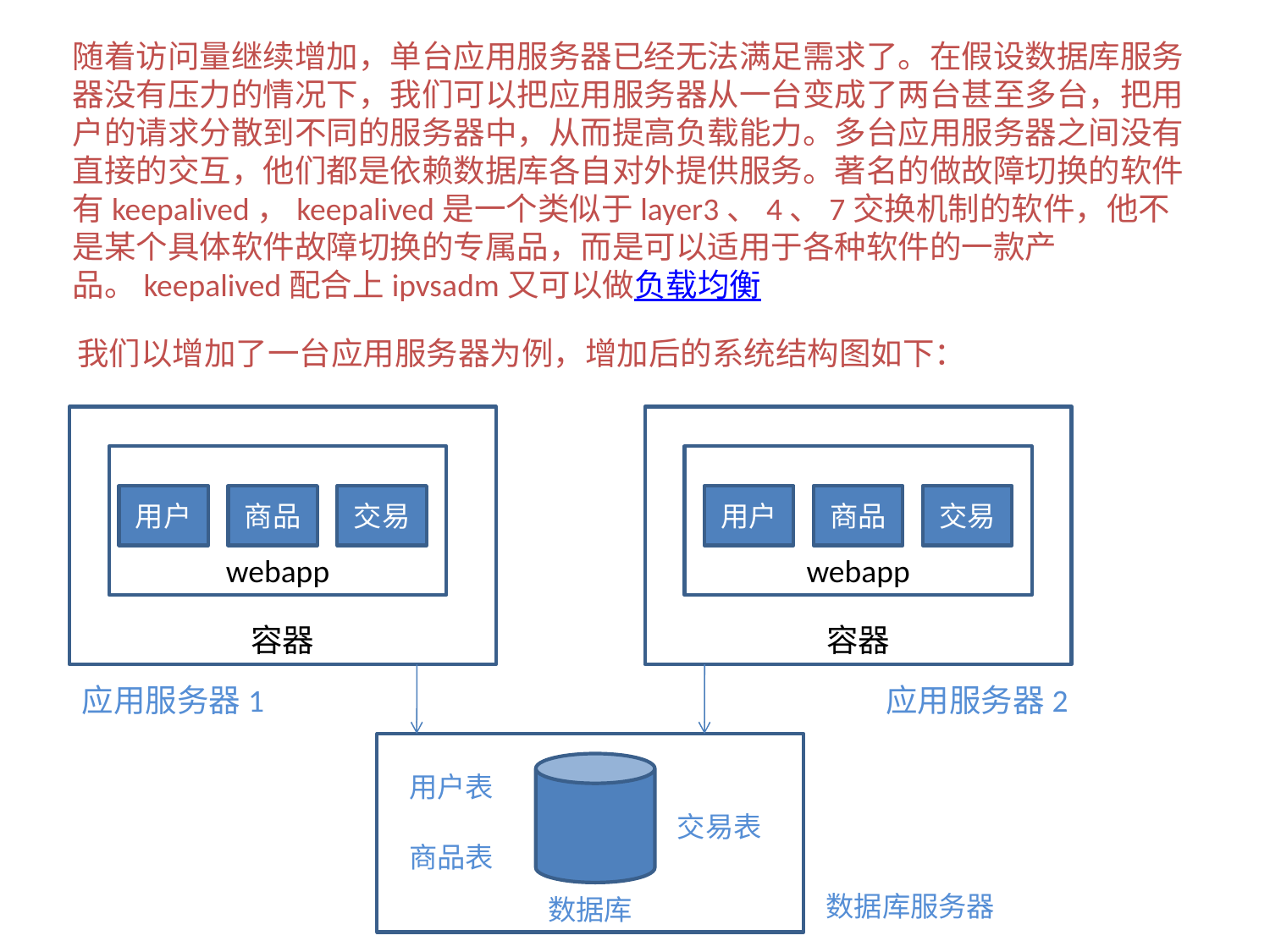

随着访问量继续增加，单台应用服务器已经无法满足需求了。在假设数据库服务器没有压力的情况下，我们可以把应用服务器从一台变成了两台甚至多台，把用户的请求分散到不同的服务器中，从而提高负载能力。多台应用服务器之间没有直接的交互，他们都是依赖数据库各自对外提供服务。著名的做故障切换的软件有keepalived，keepalived是一个类似于layer3、4、7交换机制的软件，他不是某个具体软件故障切换的专属品，而是可以适用于各种软件的一款产品。keepalived配合上ipvsadm又可以做负载均衡
我们以增加了一台应用服务器为例，增加后的系统结构图如下：
容器
容器
webapp
webapp
用户
商品
交易
用户
商品
交易
应用服务器1
应用服务器2
数据库

用户表
交易表
商品表
数据库服务器